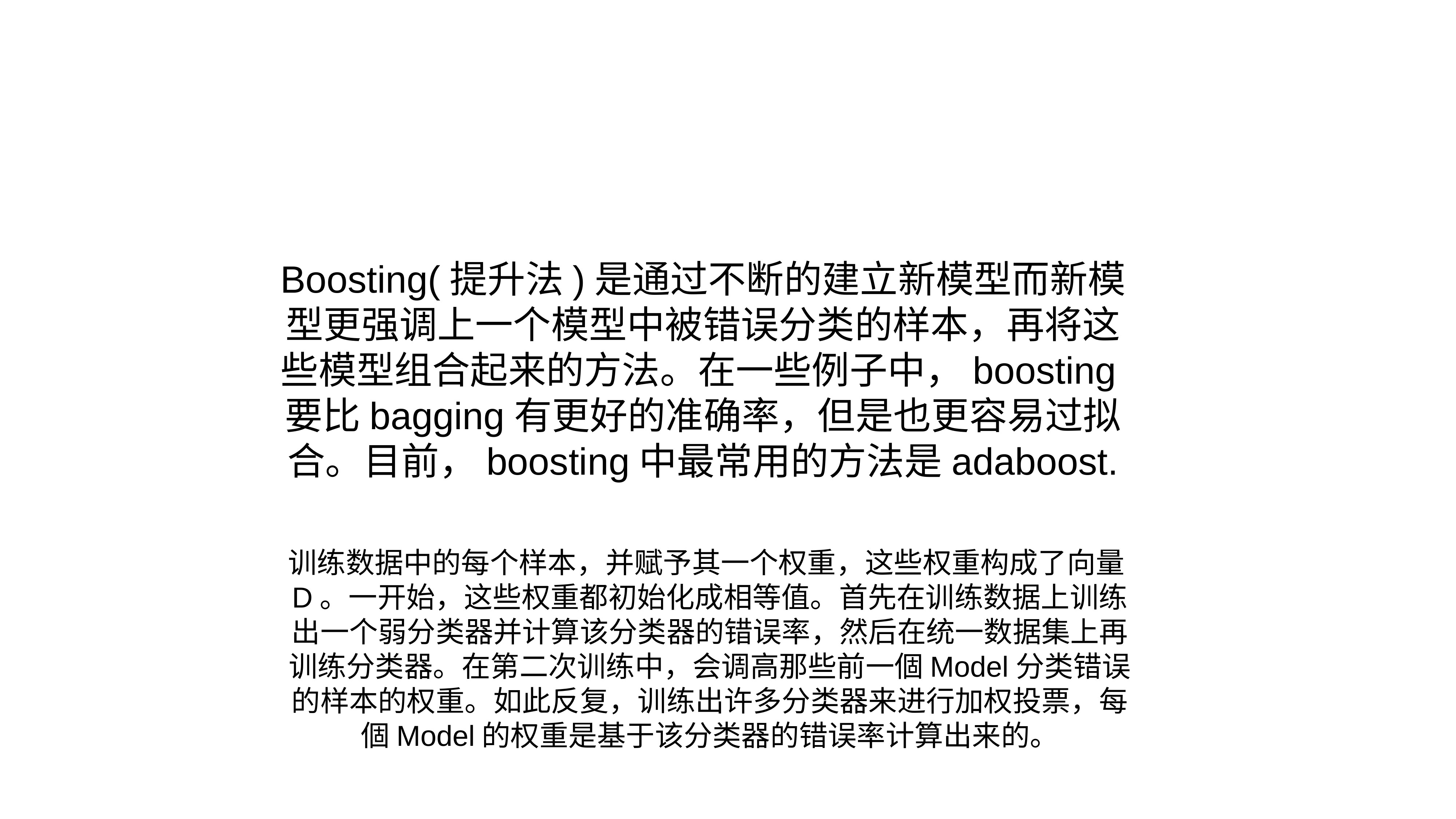

#
Boosting(提升法)是通过不断的建立新模型而新模型更强调上一个模型中被错误分类的样本，再将这些模型组合起来的方法。在一些例子中，boosting要比bagging有更好的准确率，但是也更容易过拟合。目前，boosting中最常用的方法是adaboost.
训练数据中的每个样本，并赋予其一个权重，这些权重构成了向量D。一开始，这些权重都初始化成相等值。首先在训练数据上训练出一个弱分类器并计算该分类器的错误率，然后在统一数据集上再训练分类器。在第二次训练中，会调高那些前一個Model分类错误的样本的权重。如此反复，训练出许多分类器来进行加权投票，每個Model的权重是基于该分类器的错误率计算出来的。